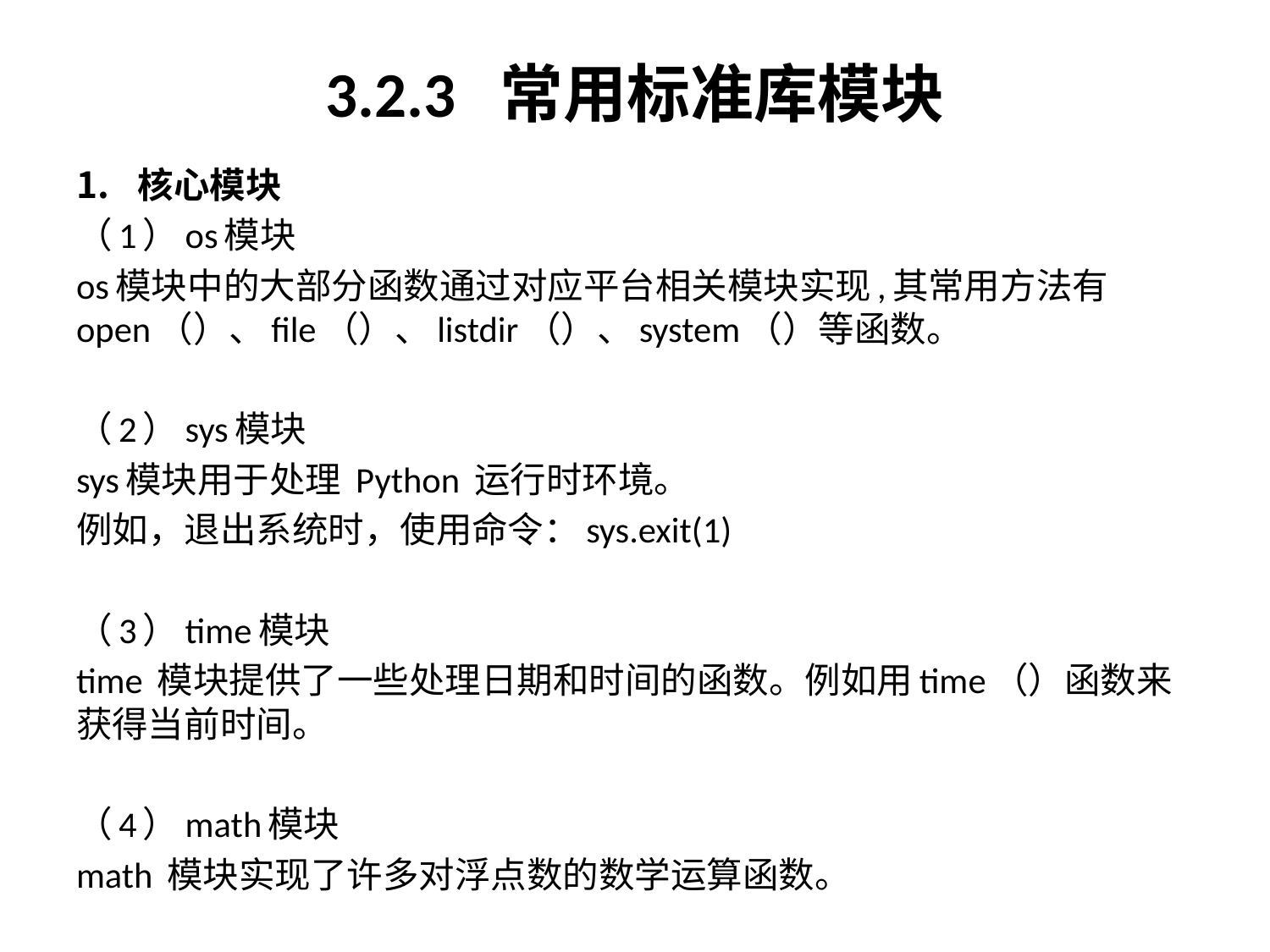

# 3.2.3  常用标准库模块
核心模块
（1）os模块
os模块中的大部分函数通过对应平台相关模块实现,其常用方法有open（）、file（）、listdir（）、system（）等函数。

（2）sys模块
sys模块用于处理 Python 运行时环境。
例如，退出系统时，使用命令：sys.exit(1)

（3）time模块
time 模块提供了一些处理日期和时间的函数。例如用time（）函数来获得当前时间。

（4）math模块
math 模块实现了许多对浮点数的数学运算函数。